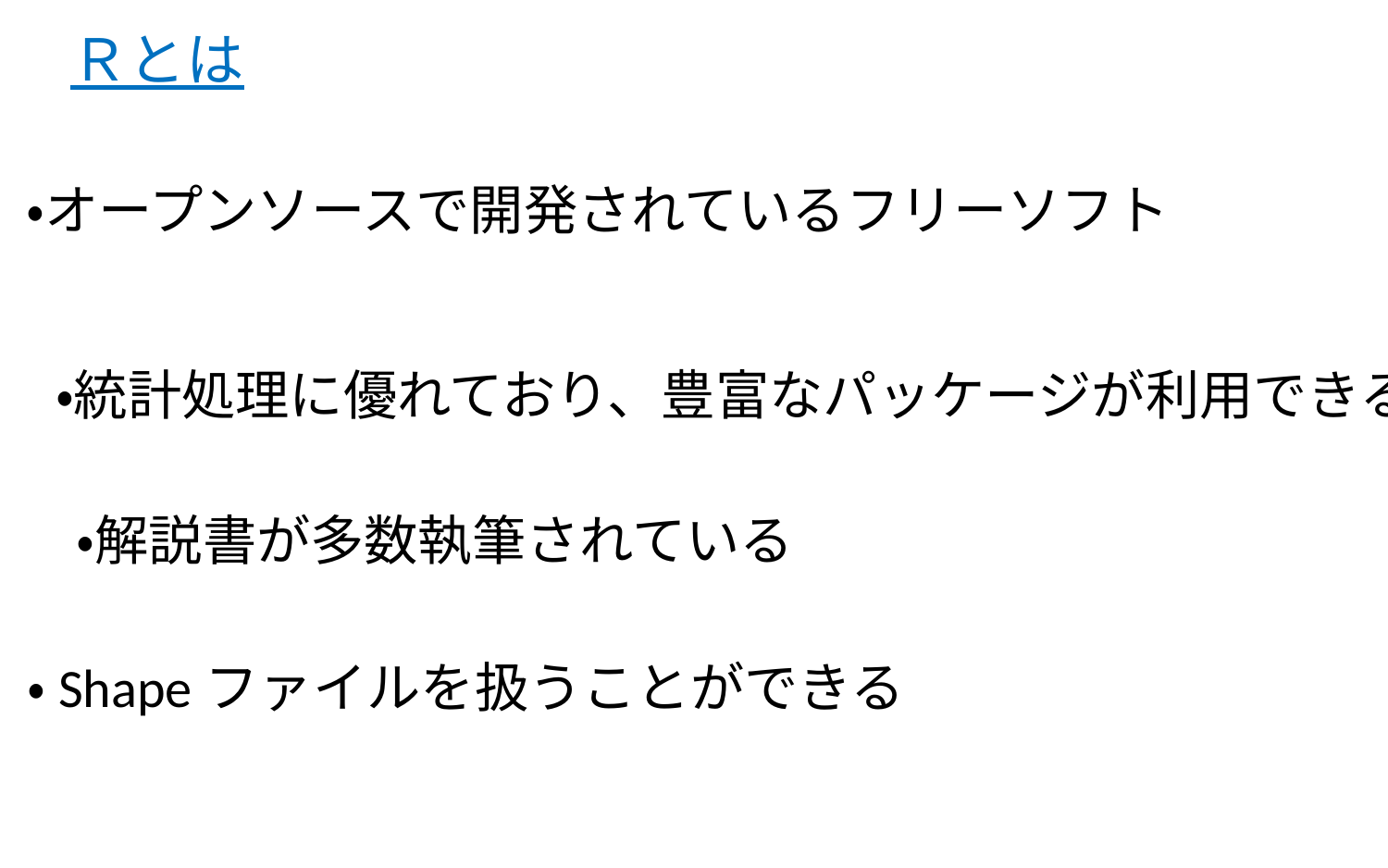

# Ｒとは
・オープンソースで開発されているフリーソフト
・統計処理に優れており、豊富なパッケージが利用できる
・解説書が多数執筆されている
・Shapeファイルを扱うことができる